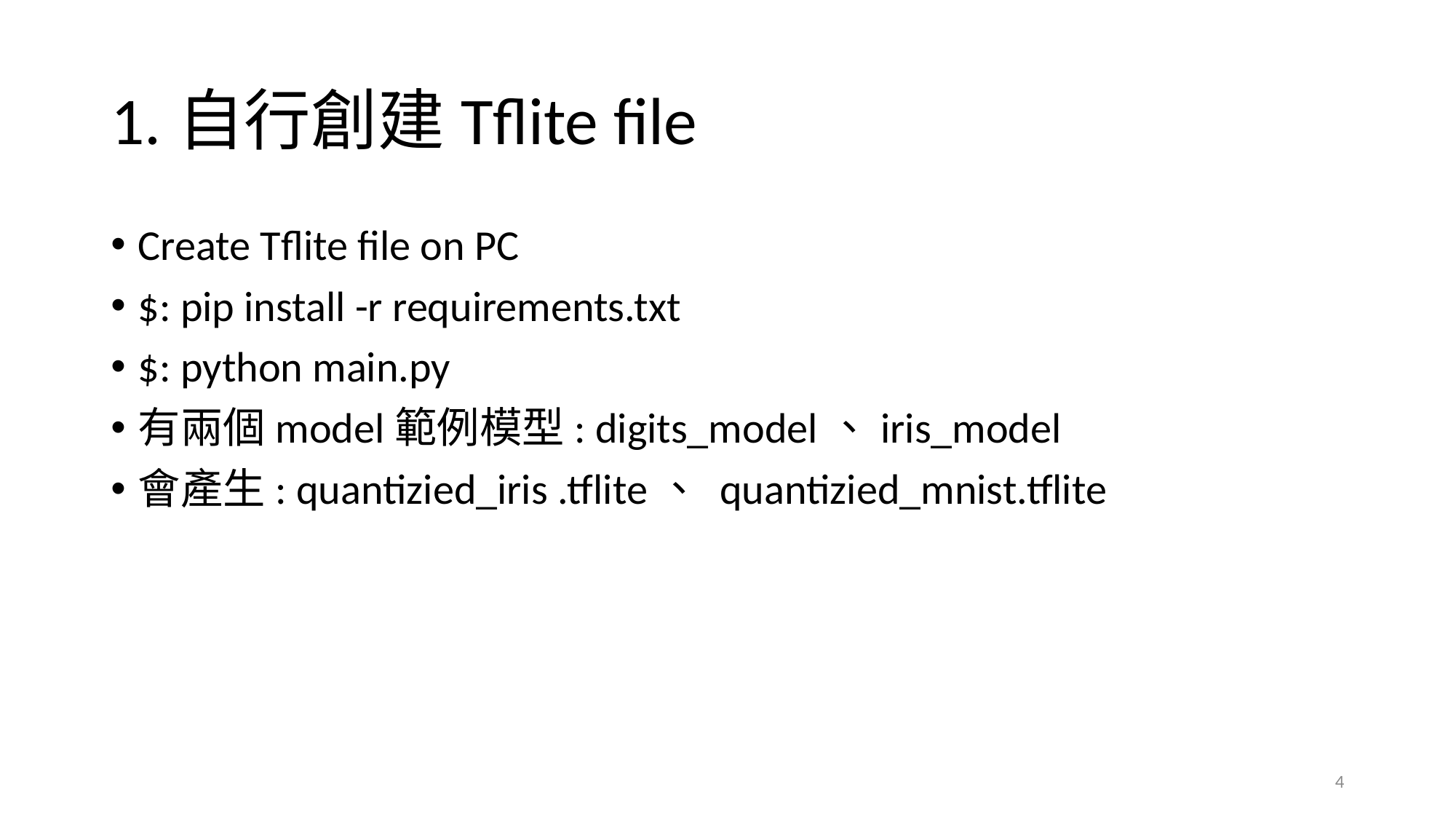

# 1.自行創建Tflite file
Create Tflite file on PC
$: pip install -r requirements.txt
$: python main.py
有兩個model範例模型: digits_model、iris_model
會產生: quantizied_iris .tflite、 quantizied_mnist.tflite
4